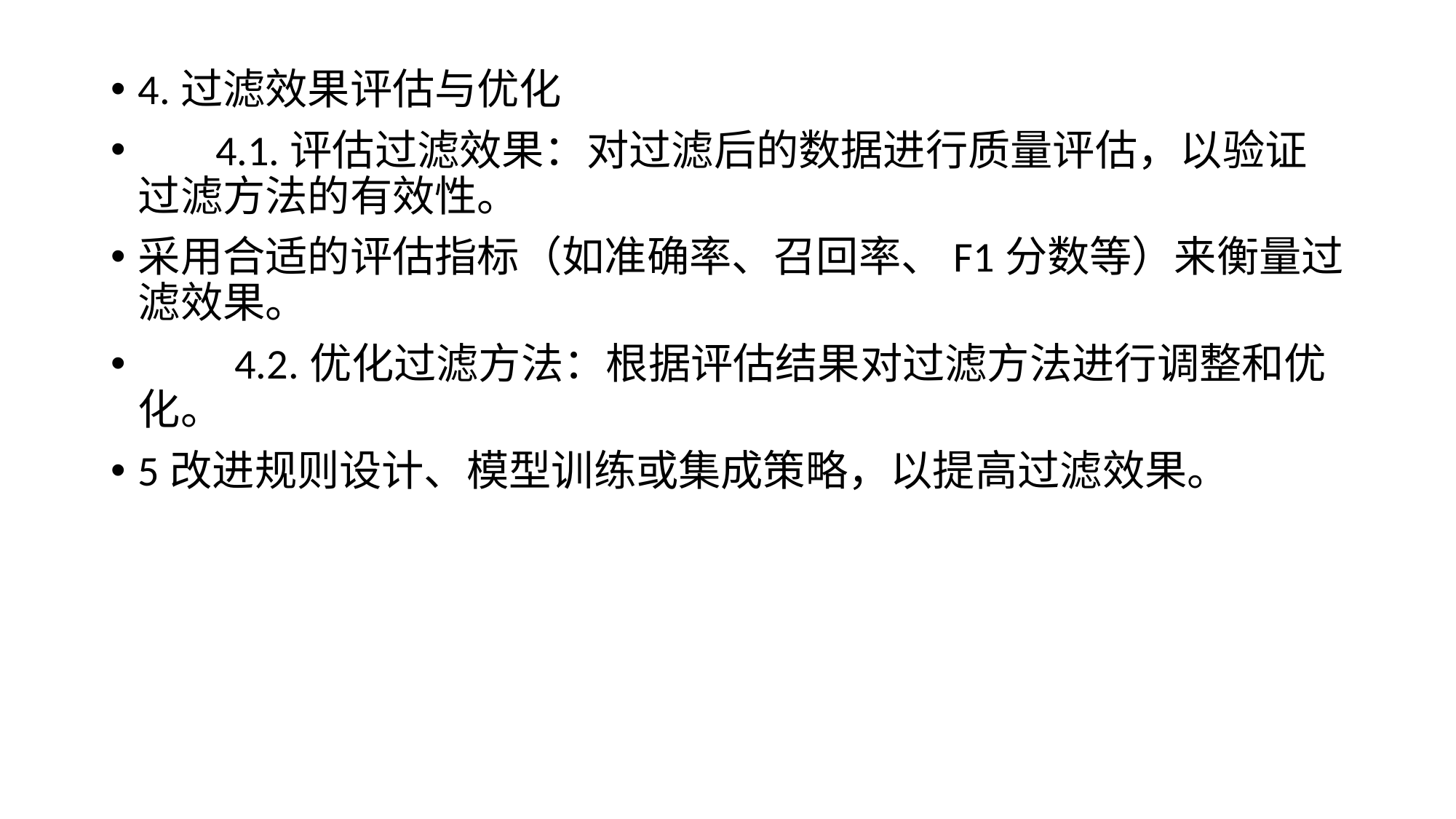

4.过滤效果评估与优化
        4.1.评估过滤效果：对过滤后的数据进行质量评估，以验证过滤方法的有效性。
采用合适的评估指标（如准确率、召回率、F1分数等）来衡量过滤效果。
          4.2.优化过滤方法：根据评估结果对过滤方法进行调整和优化。
5改进规则设计、模型训练或集成策略，以提高过滤效果。